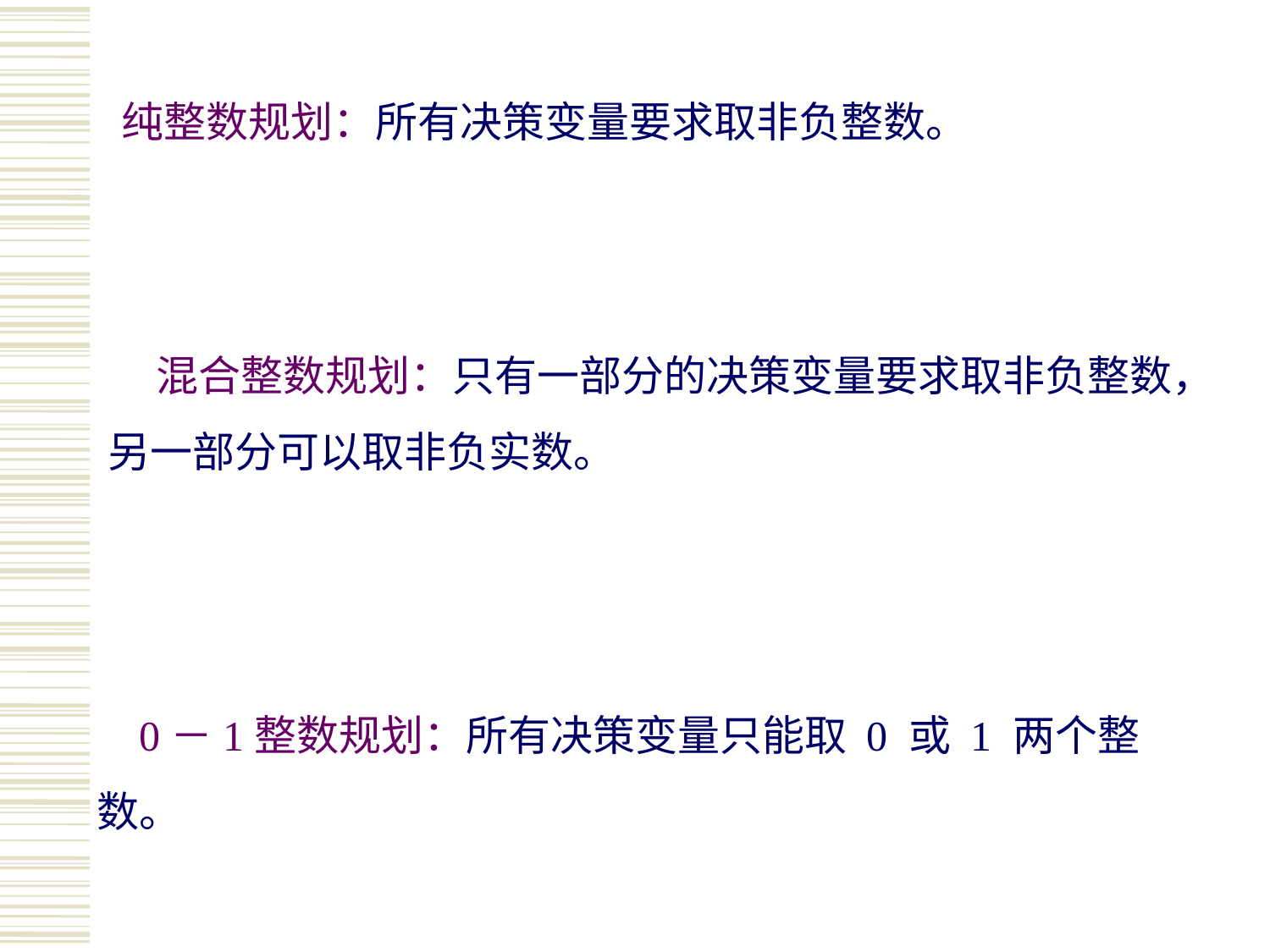

纯整数规划：所有决策变量要求取非负整数。
    混合整数规划：只有一部分的决策变量要求取非负整数，另一部分可以取非负实数。
    0－1整数规划：所有决策变量只能取 0 或 1 两个整数。